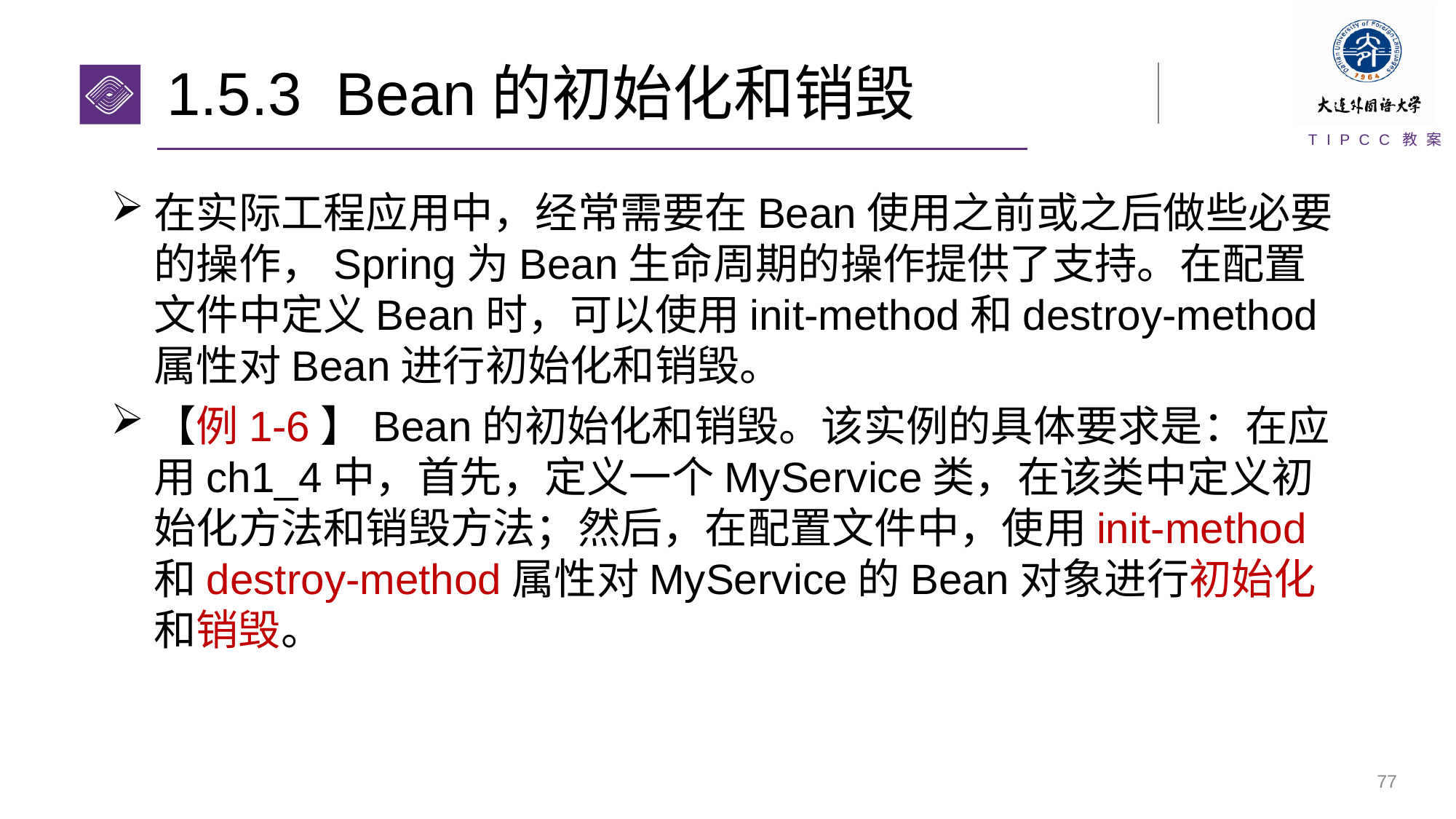

# 1.5.3  Bean的初始化和销毁
在实际工程应用中，经常需要在Bean使用之前或之后做些必要的操作，Spring为Bean生命周期的操作提供了支持。在配置文件中定义Bean时，可以使用init-method和destroy-method属性对Bean进行初始化和销毁。
【例1-6】Bean的初始化和销毁。该实例的具体要求是：在应用ch1_4中，首先，定义一个MyService类，在该类中定义初始化方法和销毁方法；然后，在配置文件中，使用init-method和destroy-method属性对MyService的Bean对象进行初始化和销毁。
77